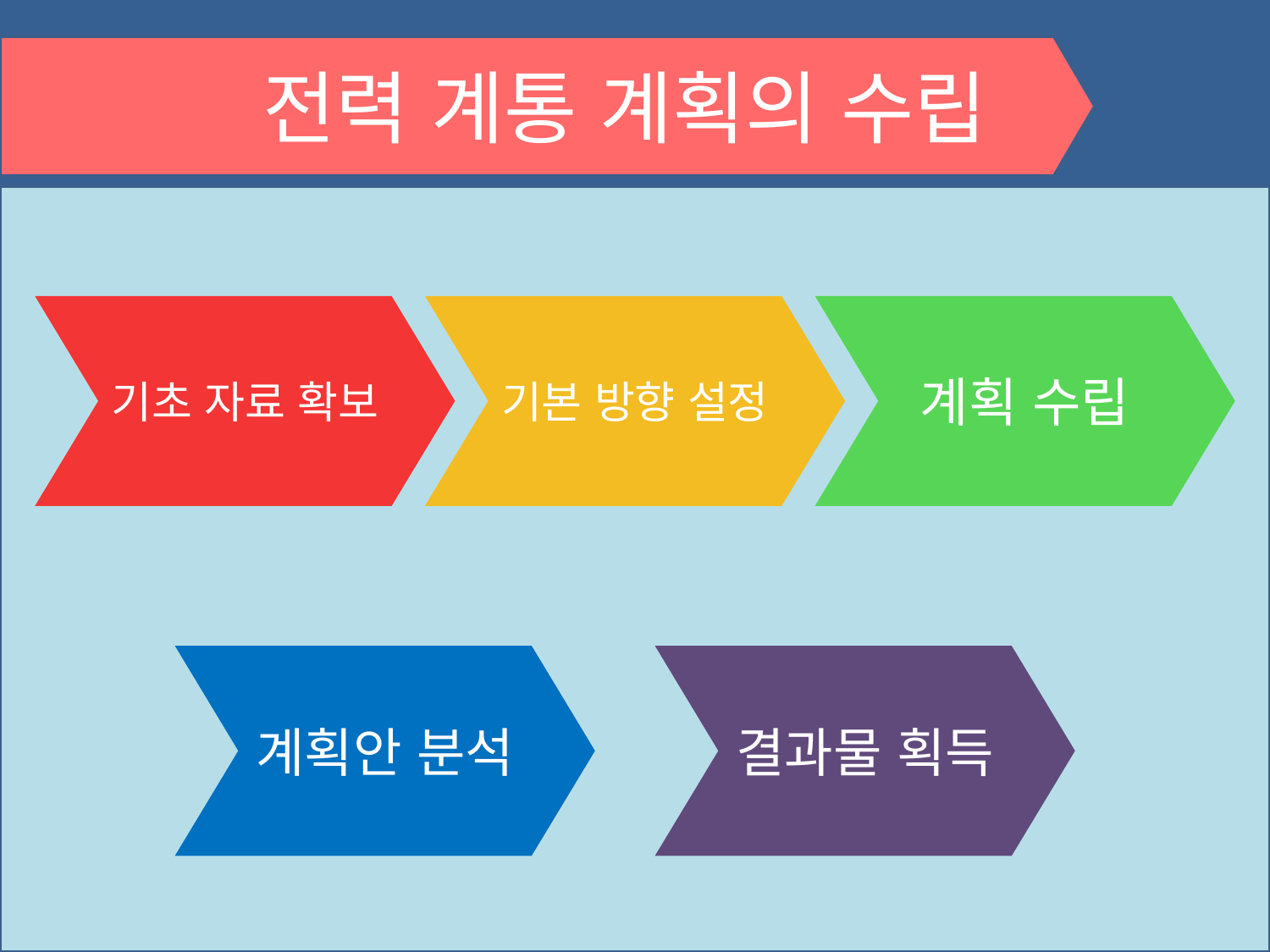

전력 계통 계획의 수립

기초 자료 확보
기본 방향 설정
계획 수립
계획안 분석
결과물 획득